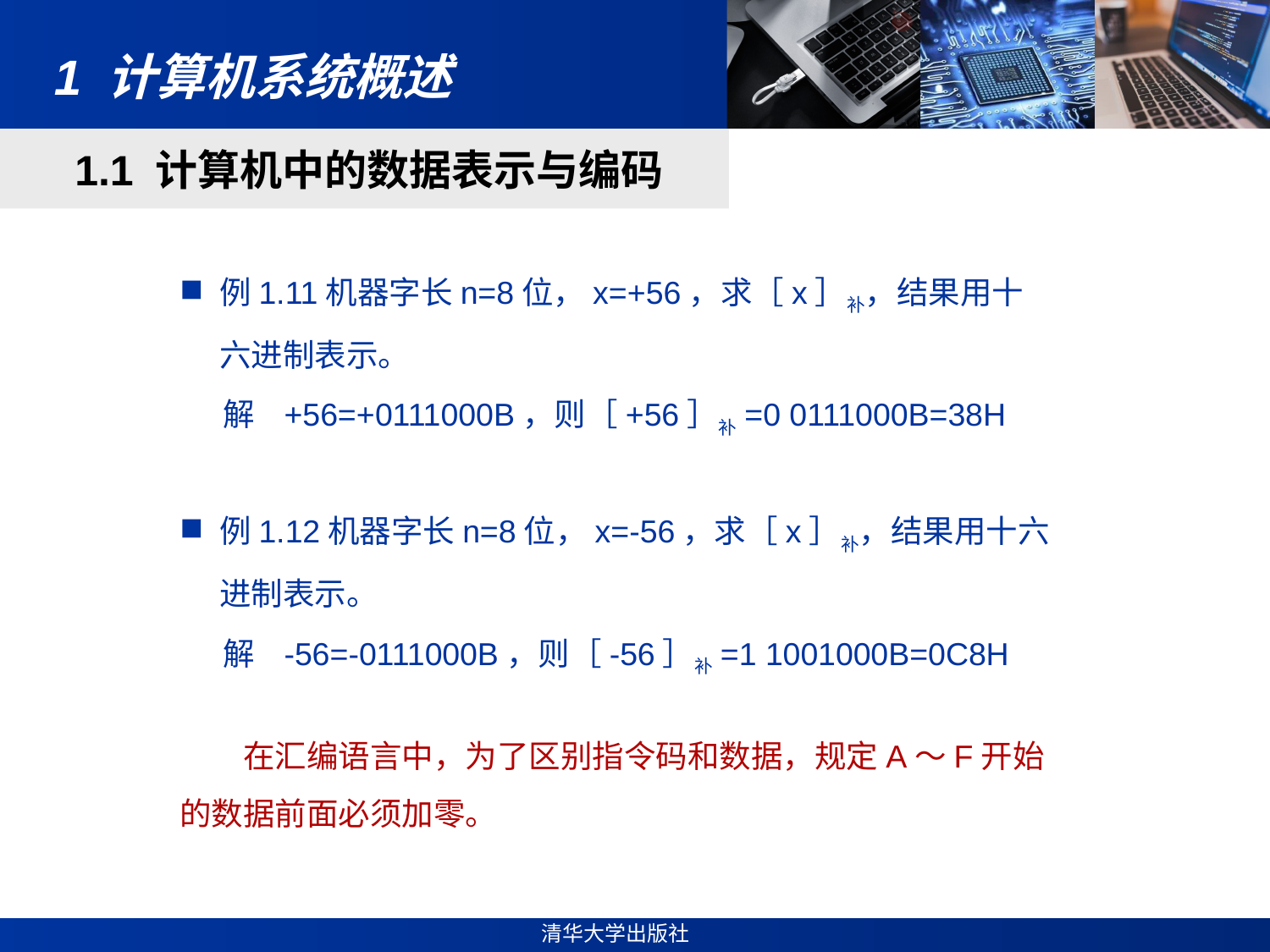

# 1 计算机系统概述
1.1 计算机中的数据表示与编码
例1.11机器字长n=8位，x=+56，求［x］补，结果用十六进制表示。
     解   +56=+0111000B，则［+56］补=0 0111000B=38H
例1.12机器字长n=8位，x=-56，求［x］补，结果用十六进制表示。
     解   -56=-0111000B，则［-56］补=1 1001000B=0C8H

在汇编语言中，为了区别指令码和数据，规定A～F开始的数据前面必须加零。